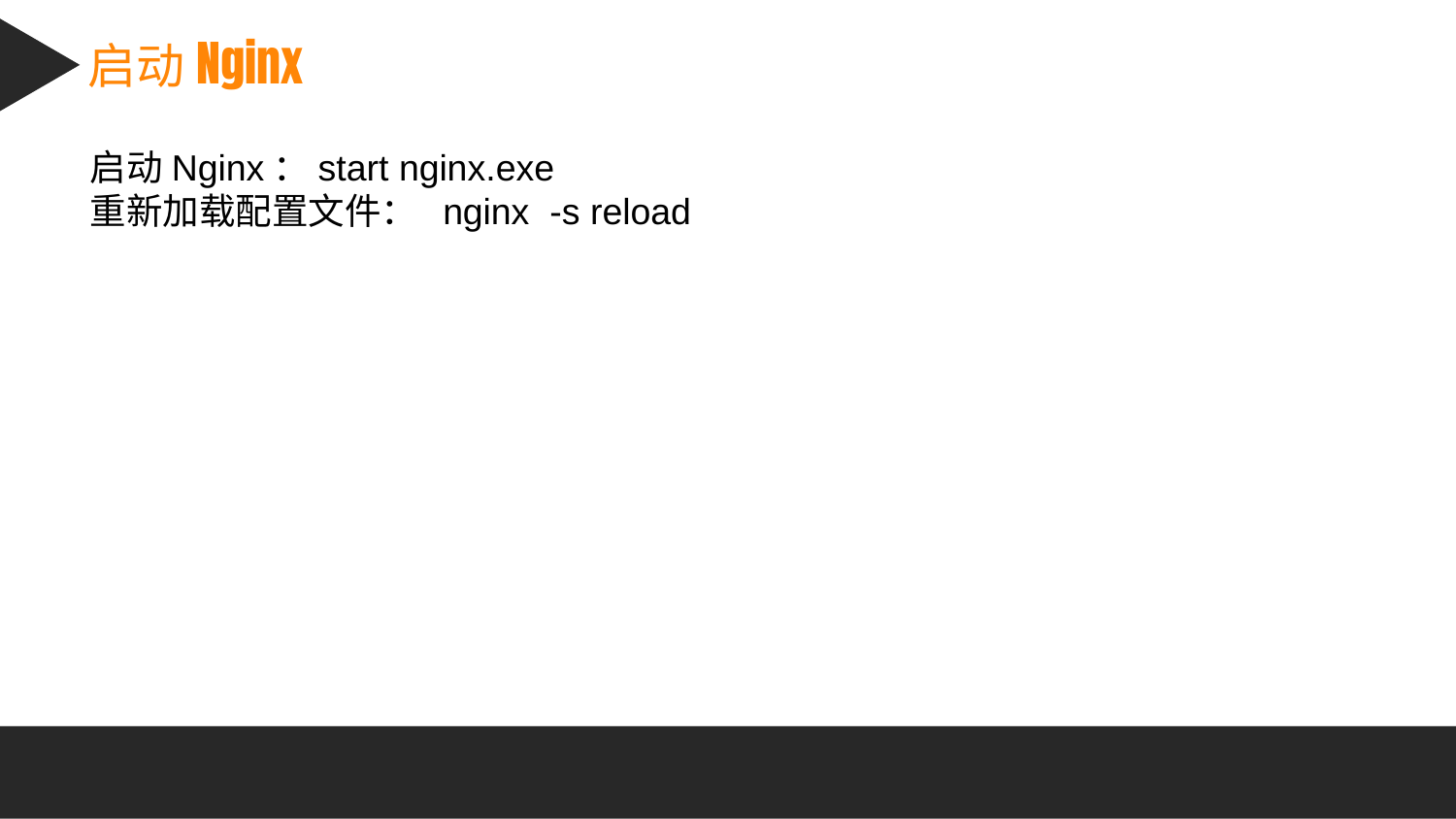

启动Nginx
启动Nginx：start nginx.exe
重新加载配置文件：  nginx  -s reload